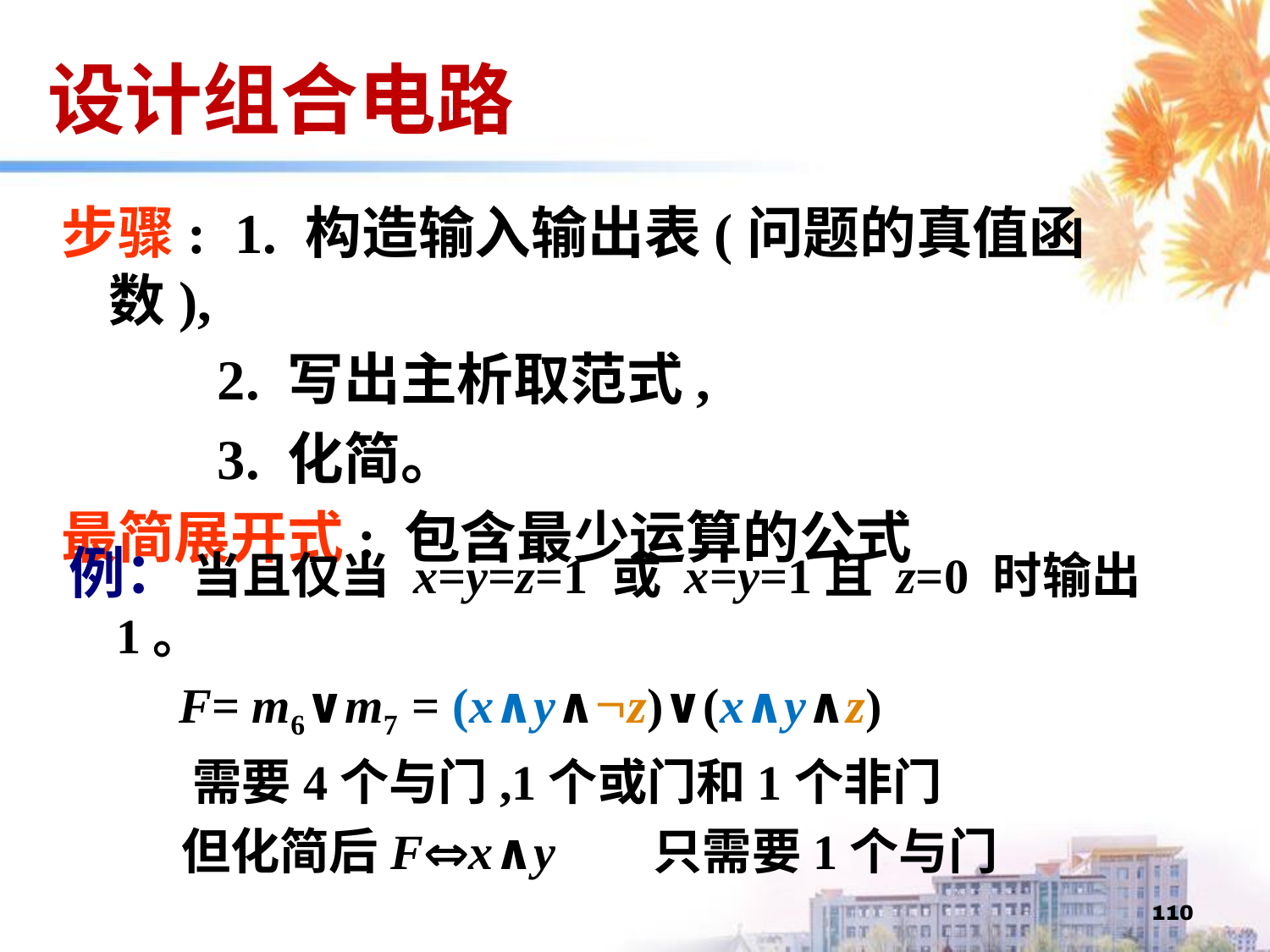

# 设计组合电路
步骤:  1. 构造输入输出表(问题的真值函数),
           2. 写出主析取范式,
           3. 化简。
最简展开式: 包含最少运算的公式

例： 当且仅当 x=y=z=1 或 x=y=1且 z=0 时输出1。
         F= m6∨m7  = (x∧y∧¬z)∨(x∧y∧z)
          需要4个与门,1个或门和1个非门
         但化简后F⇔x∧y       只需要1个与门
110